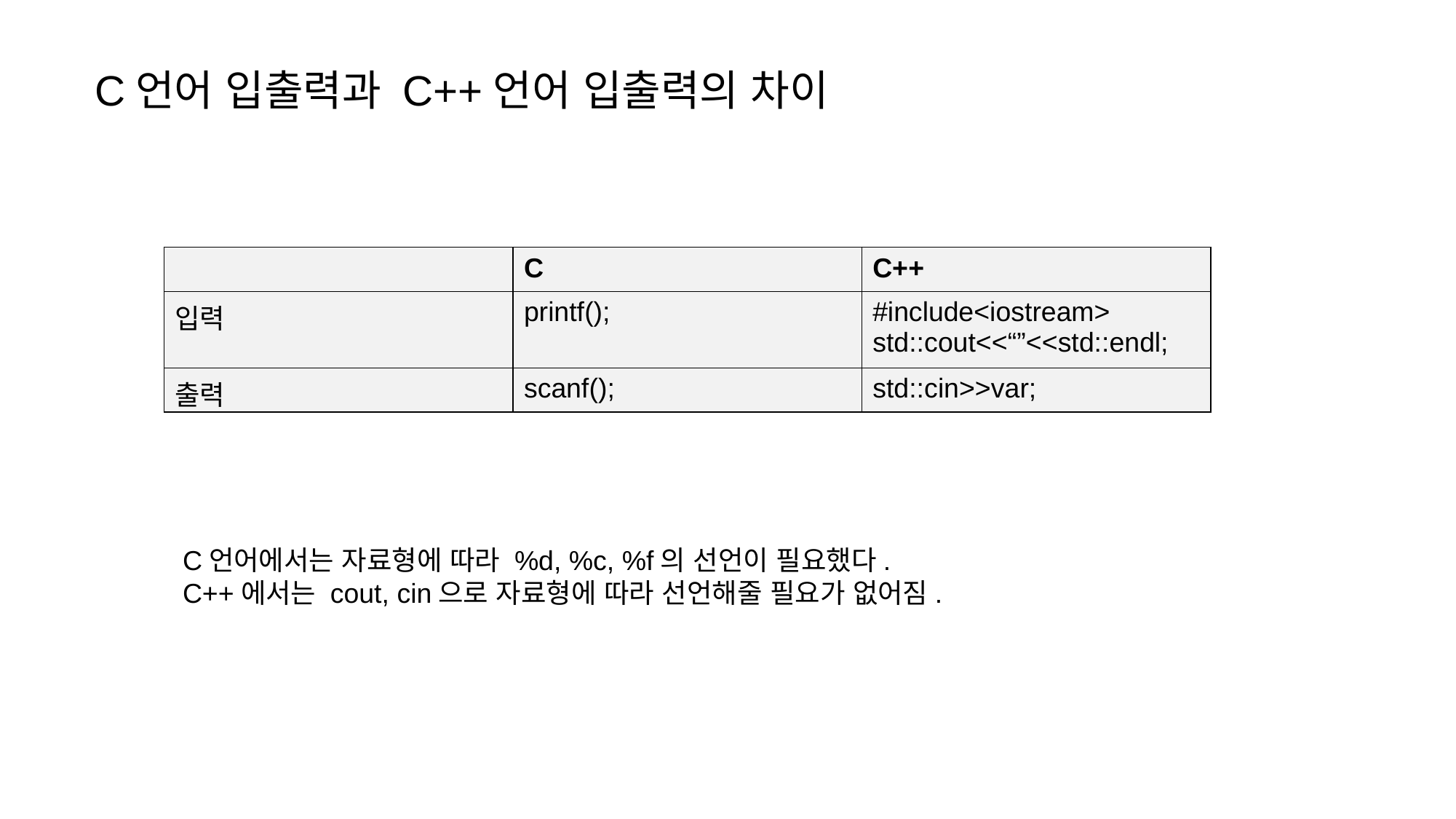

C언어 입출력과 C++언어 입출력의 차이
|  | C | C++ |
| --- | --- | --- |
| 입력 | printf(); | #include<iostream> std::cout<<“”<<std::endl; |
| 출력 | scanf(); | std::cin>>var; |
C언어에서는 자료형에 따라 %d, %c, %f의 선언이 필요했다.
C++에서는 cout, cin으로 자료형에 따라 선언해줄 필요가 없어짐.